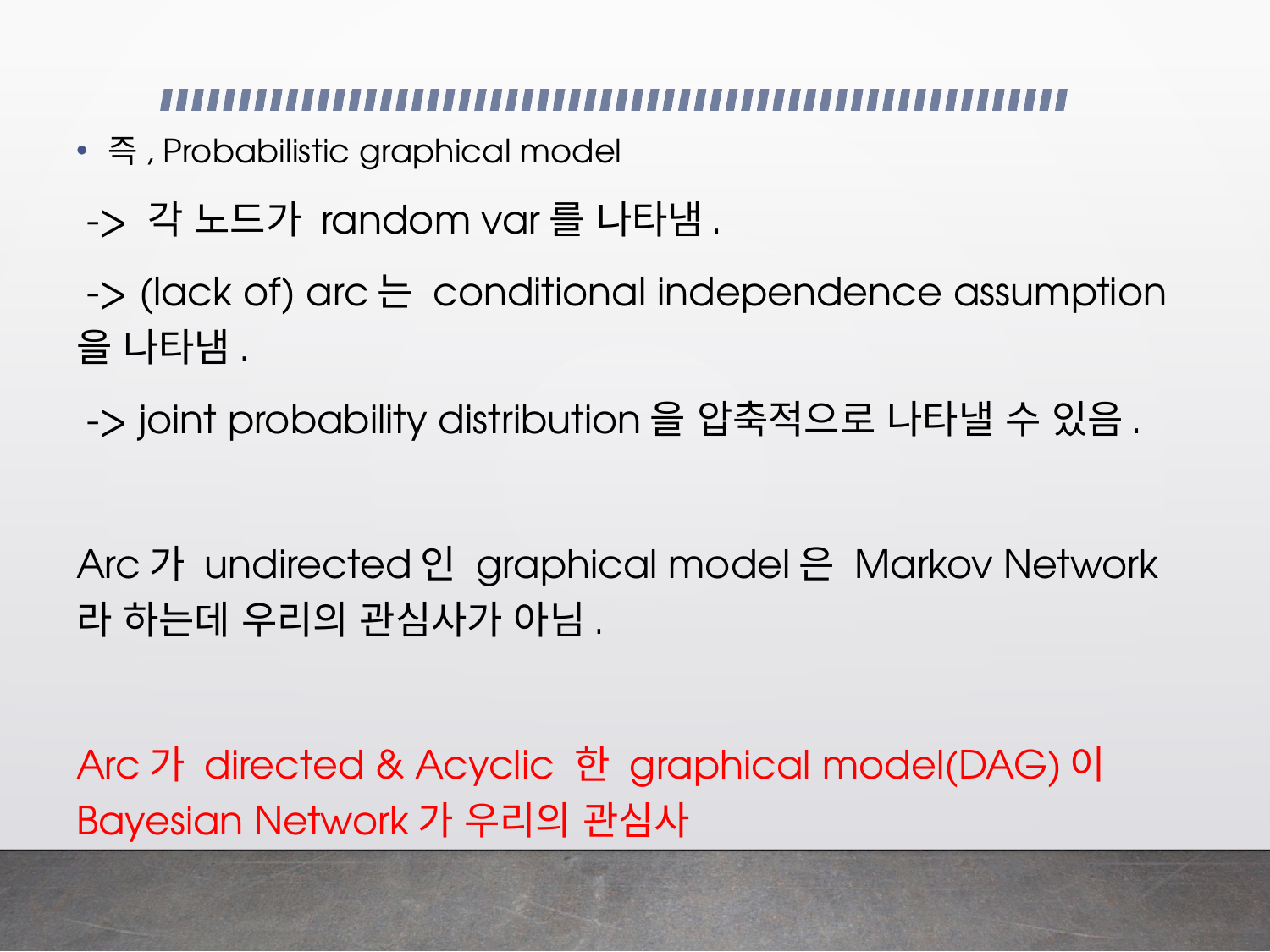

즉, Probabilistic graphical model
 -> 각 노드가 random var를 나타냄.
 -> (lack of) arc는 conditional independence assumption을 나타냄.
 -> joint probability distribution을 압축적으로 나타낼 수 있음.

Arc가 undirected인 graphical model은 Markov Network라 하는데 우리의 관심사가 아님.

Arc가 directed & Acyclic 한 graphical model(DAG)이 Bayesian Network가 우리의 관심사